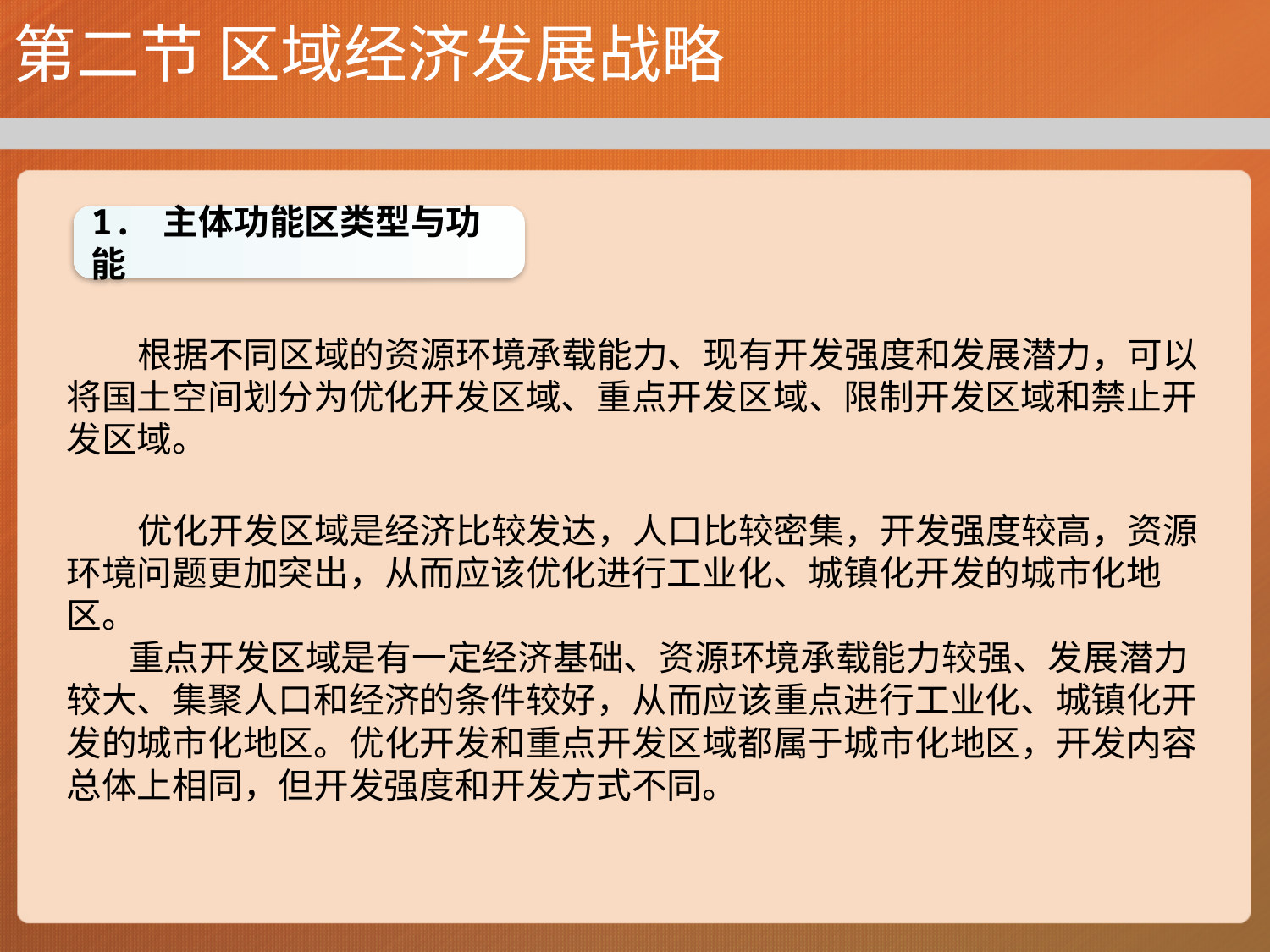

# 第二节 区域经济发展战略

1. 主体功能区类型与功能
        根据不同区域的资源环境承载能力、现有开发强度和发展潜力，可以将国土空间划分为优化开发区域、重点开发区域、限制开发区域和禁止开发区域。
        优化开发区域是经济比较发达，人口比较密集，开发强度较高，资源环境问题更加突出，从而应该优化进行工业化、城镇化开发的城市化地区。
        重点开发区域是有一定经济基础、资源环境承载能力较强、发展潜力较大、集聚人口和经济的条件较好，从而应该重点进行工业化、城镇化开发的城市化地区。优化开发和重点开发区域都属于城市化地区，开发内容总体上相同，但开发强度和开发方式不同。